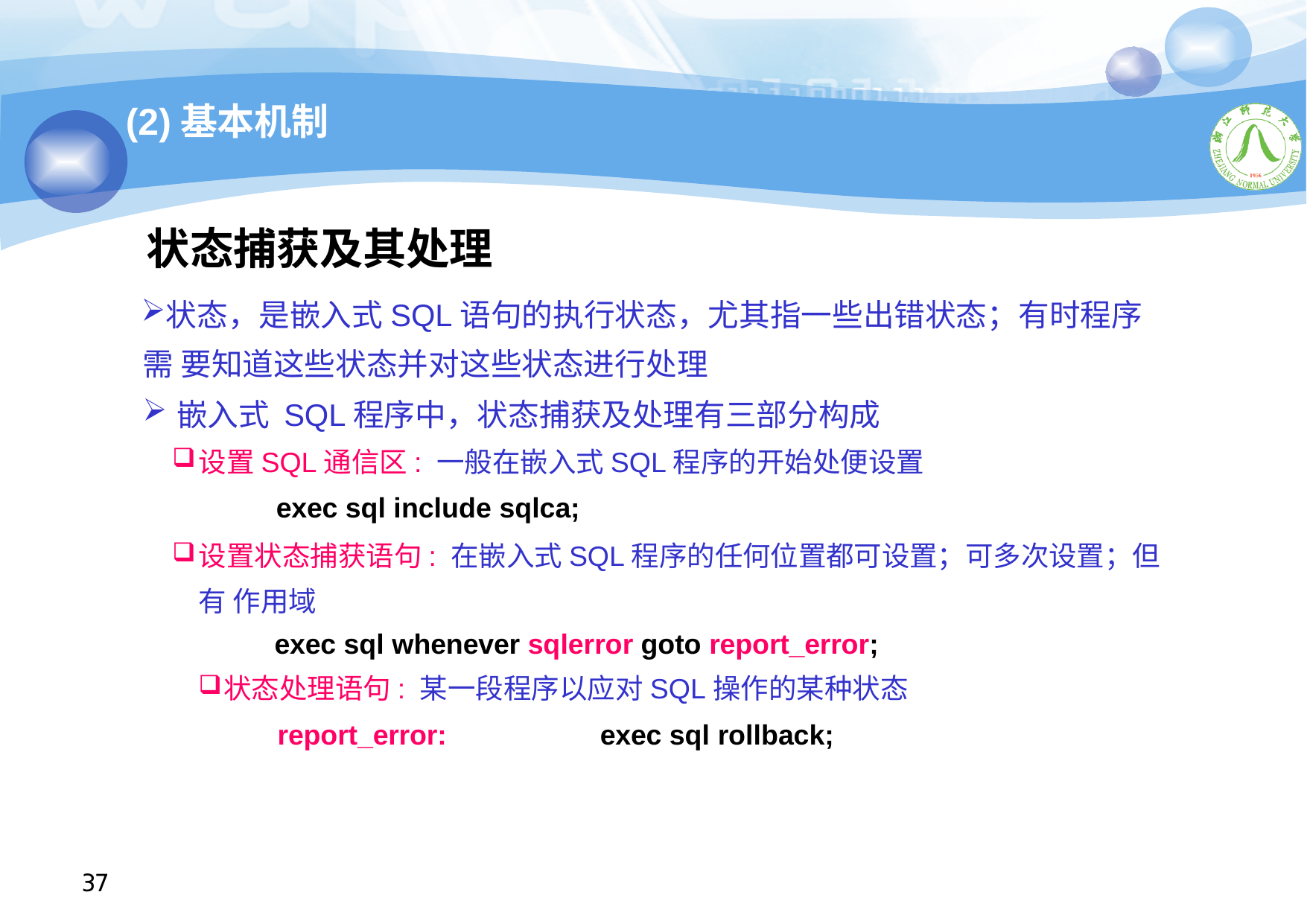

(2)基本机制
状态捕获及其处理
状态，是嵌入式SQL语句的执行状态，尤其指一些出错状态；有时程序需 要知道这些状态并对这些状态进行处理
嵌入式 SQL程序中，状态捕获及处理有三部分构成
设置SQL通信区: 一般在嵌入式SQL程序的开始处便设置
exec sql include sqlca;
设置状态捕获语句: 在嵌入式SQL程序的任何位置都可设置；可多次设置；但有 作用域
exec sql whenever sqlerror goto report_error;
状态处理语句: 某一段程序以应对SQL操作的某种状态
report_error:	exec sql rollback;
37